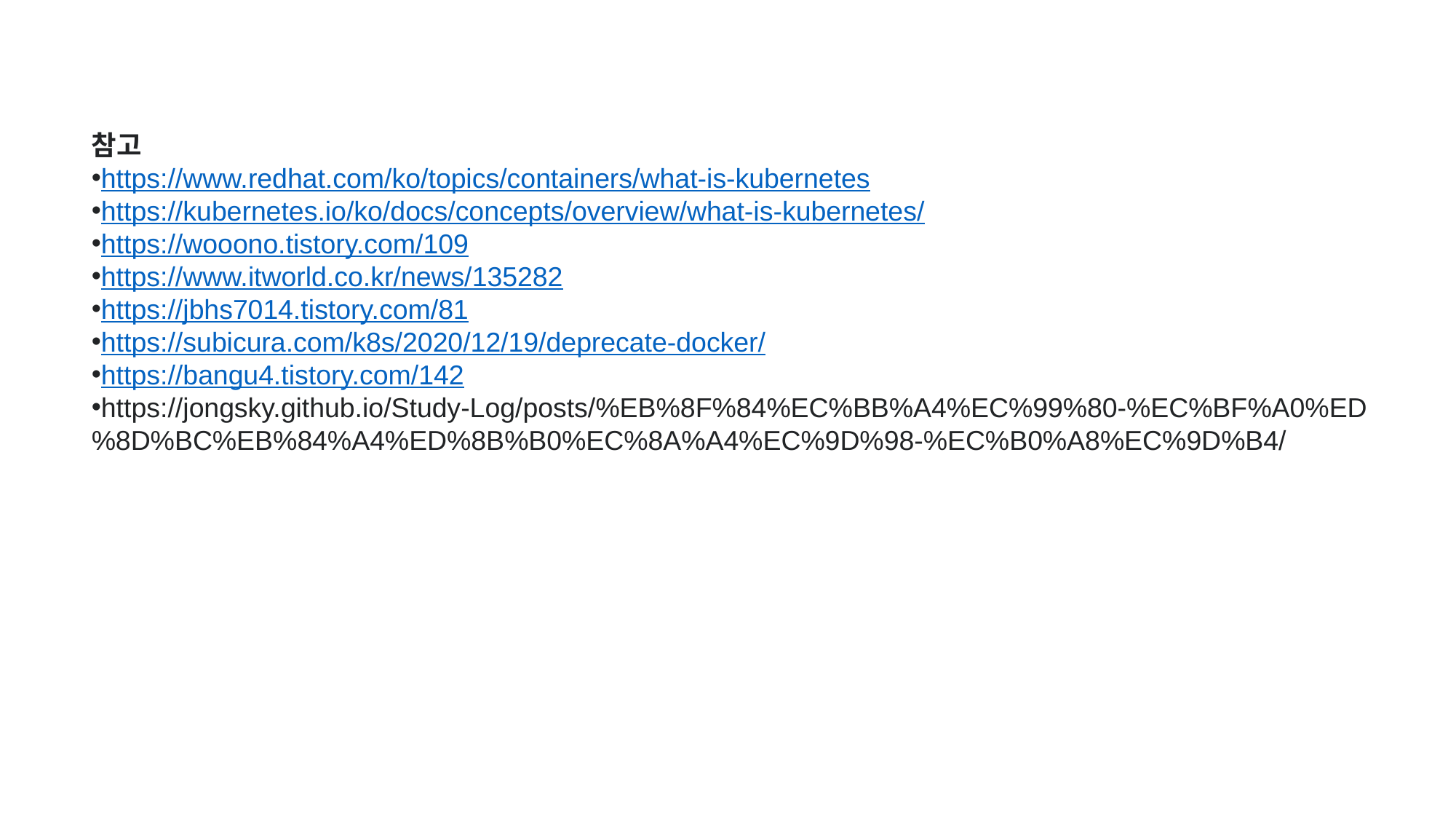

참고
https://www.redhat.com/ko/topics/containers/what-is-kubernetes
https://kubernetes.io/ko/docs/concepts/overview/what-is-kubernetes/
https://wooono.tistory.com/109
https://www.itworld.co.kr/news/135282
https://jbhs7014.tistory.com/81
https://subicura.com/k8s/2020/12/19/deprecate-docker/
https://bangu4.tistory.com/142
https://jongsky.github.io/Study-Log/posts/%EB%8F%84%EC%BB%A4%EC%99%80-%EC%BF%A0%ED%8D%BC%EB%84%A4%ED%8B%B0%EC%8A%A4%EC%9D%98-%EC%B0%A8%EC%9D%B4/